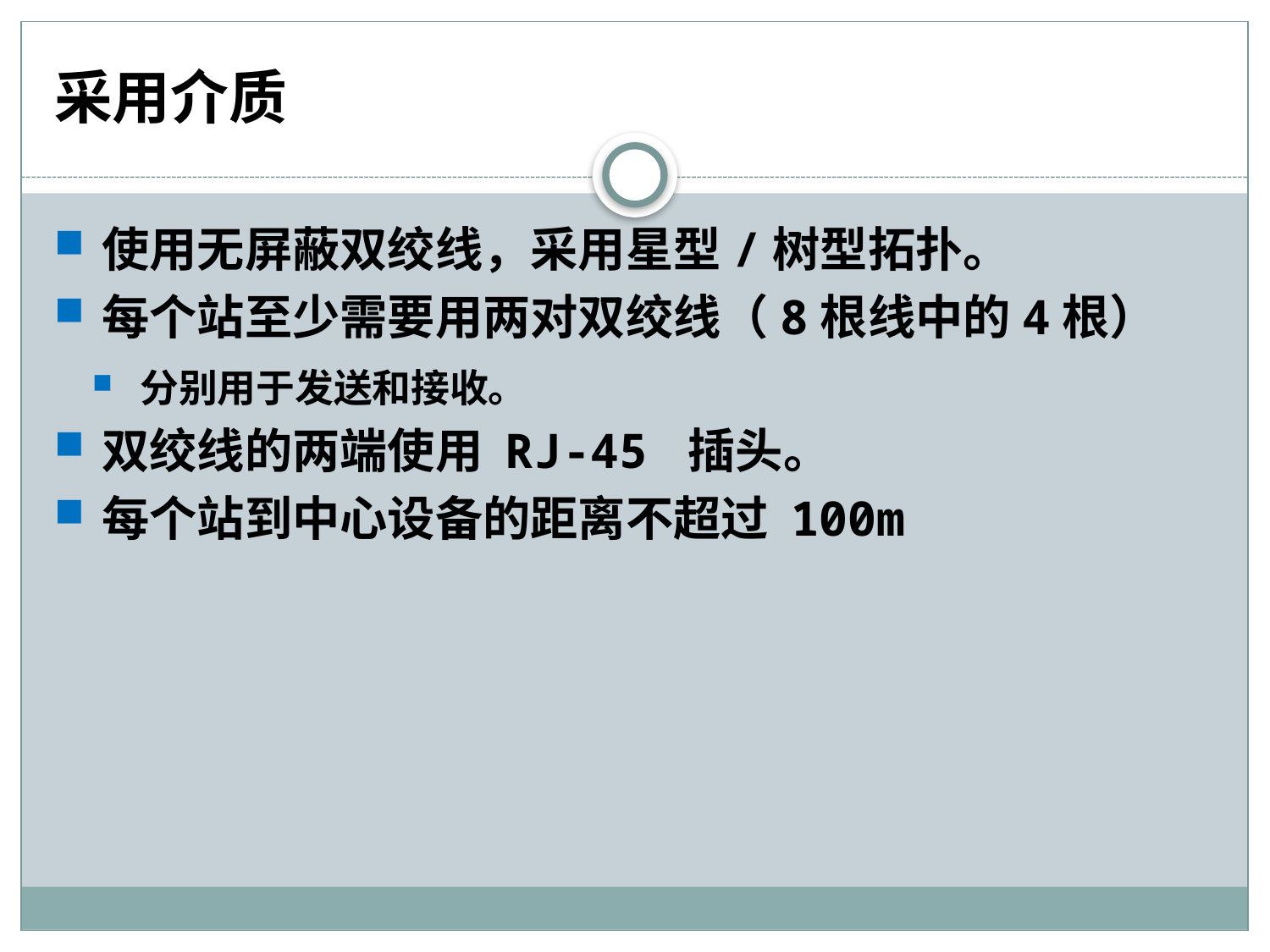

# 采用介质
使用无屏蔽双绞线，采用星型/树型拓扑。
每个站至少需要用两对双绞线（8根线中的4根）
分别用于发送和接收。
双绞线的两端使用 RJ-45 插头。
每个站到中心设备的距离不超过 100m